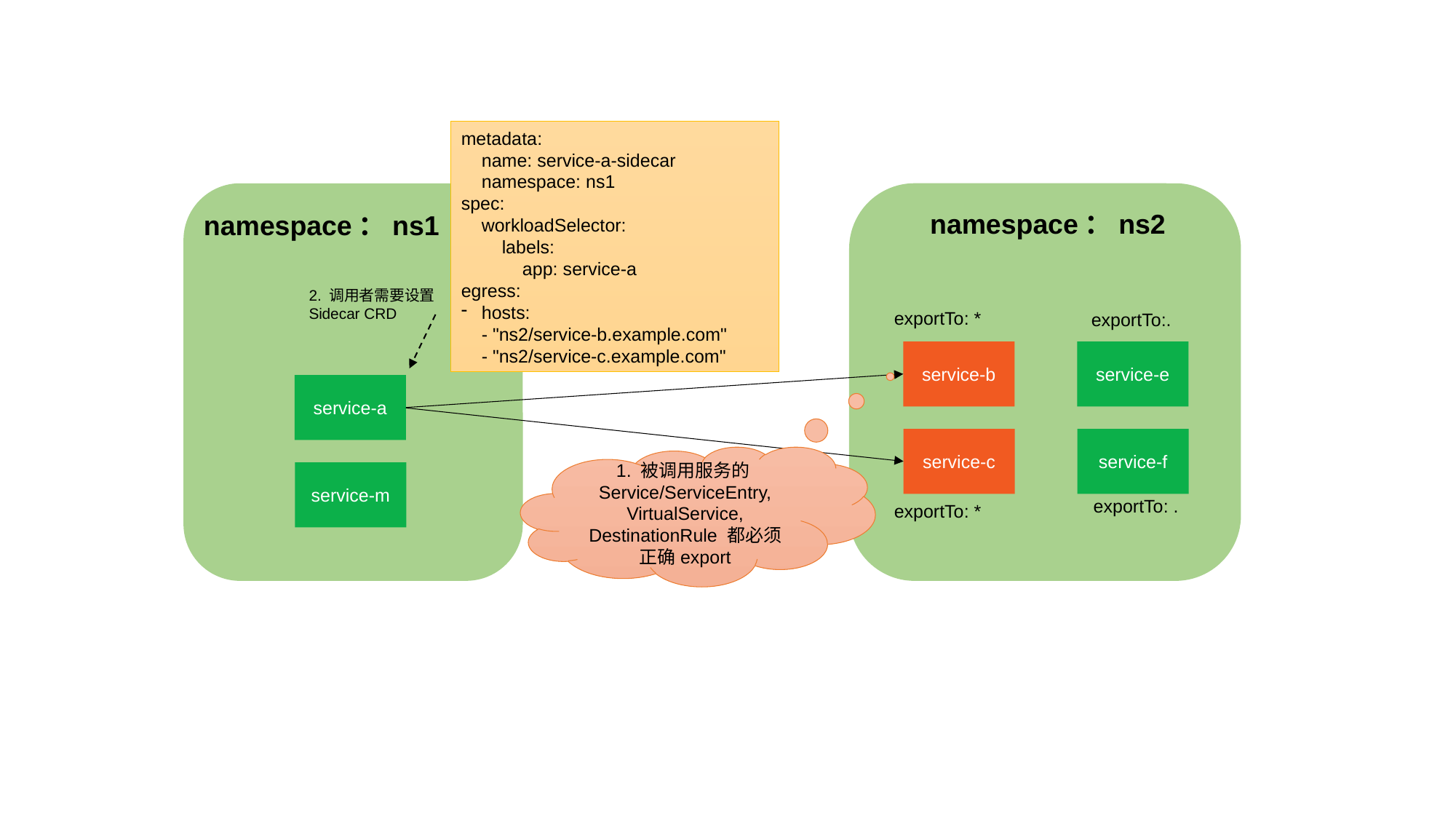

metadata:
    name: service-a-sidecar
    namespace: ns1
spec:
    workloadSelector:
        labels:
            app: service-a
egress:
hosts:
    - "ns2/service-b.example.com"
    - "ns2/service-c.example.com"

namespace：ns2
namespace：ns1
2. 调用者需要设置 Sidecar CRD
exportTo: *
exportTo:.
service-b
service-e
service-a
service-c
service-f
1. 被调用服务的Service/ServiceEntry, VirtualService, DestinationRule 都必须正确export
service-m
exportTo: .
exportTo: *